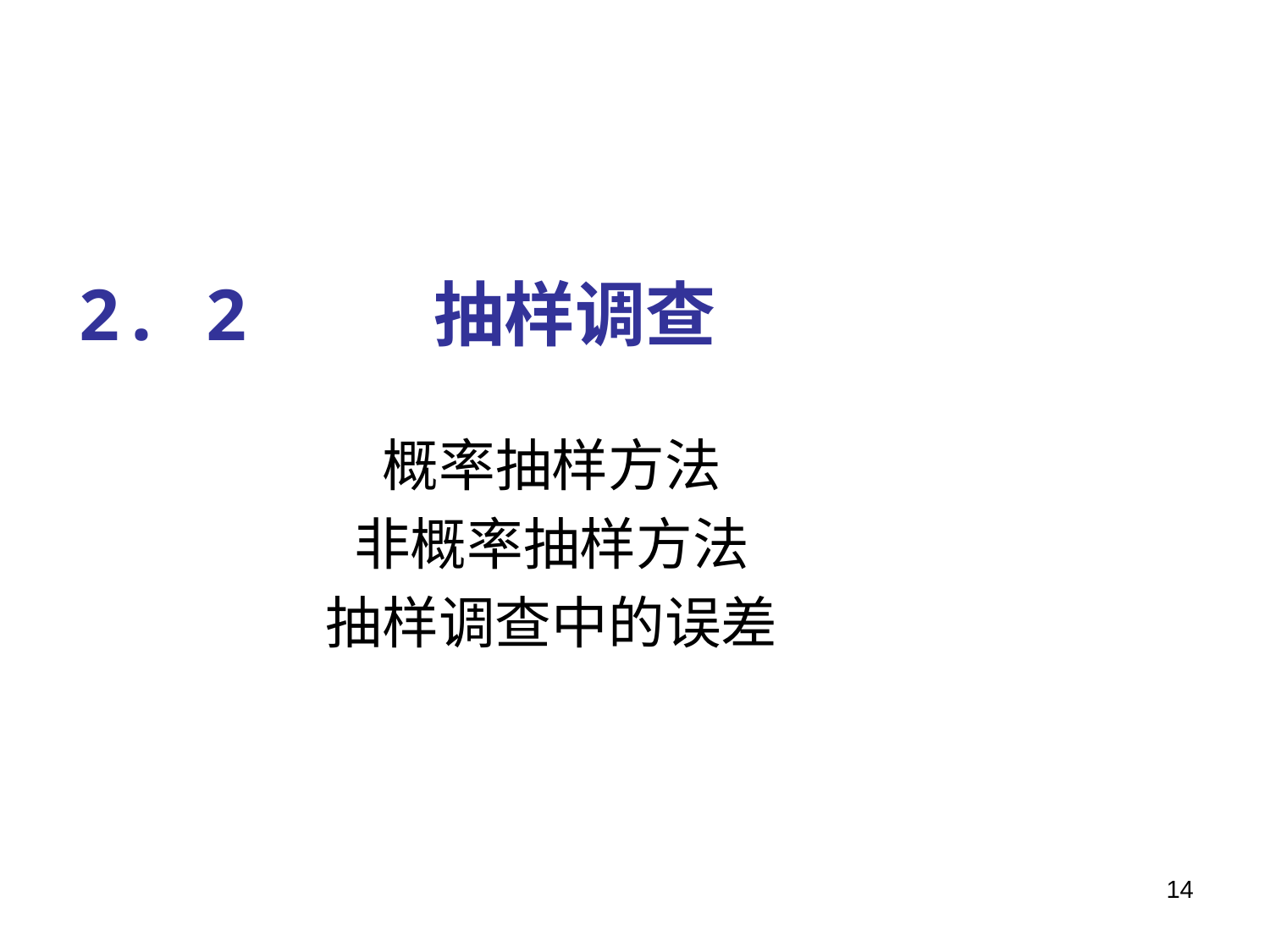

2. 2    抽样调查
概率抽样方法
非概率抽样方法
抽样调查中的误差
14